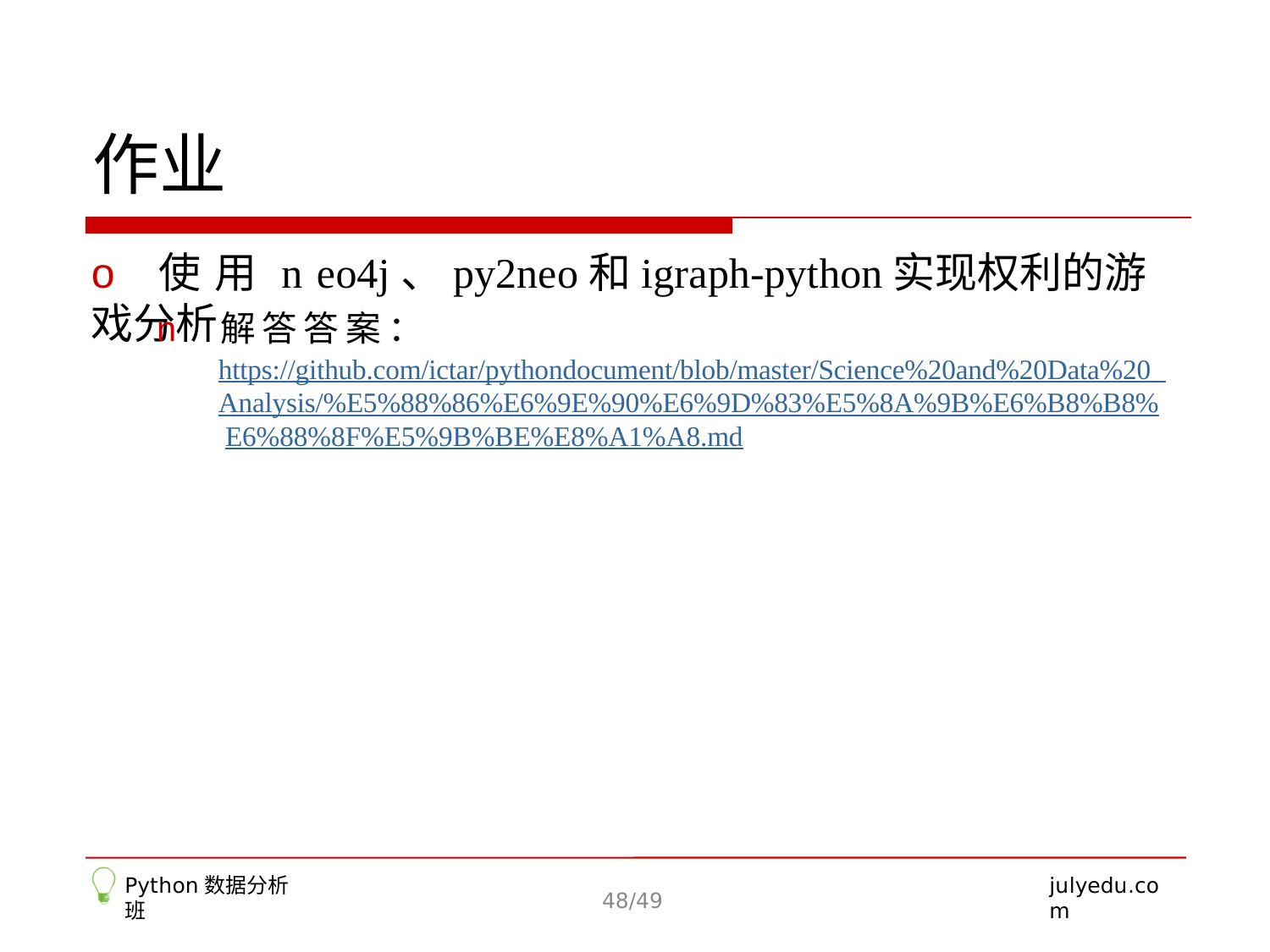

作业

# o	使用neo4j、py2neo和igraph-python实现权利的游戏分析
n	解答答案：
https://github.com/ictar/pythondocument/blob/master/Science%20and%20Data%20  Analysis/%E5%88%86%E6%9E%90%E6%9D%83%E5%8A%9B%E6%B8%B8%  E6%88%8F%E5%9B%BE%E8%A1%A8.md

Python数据分析班
julyedu.com
48/49